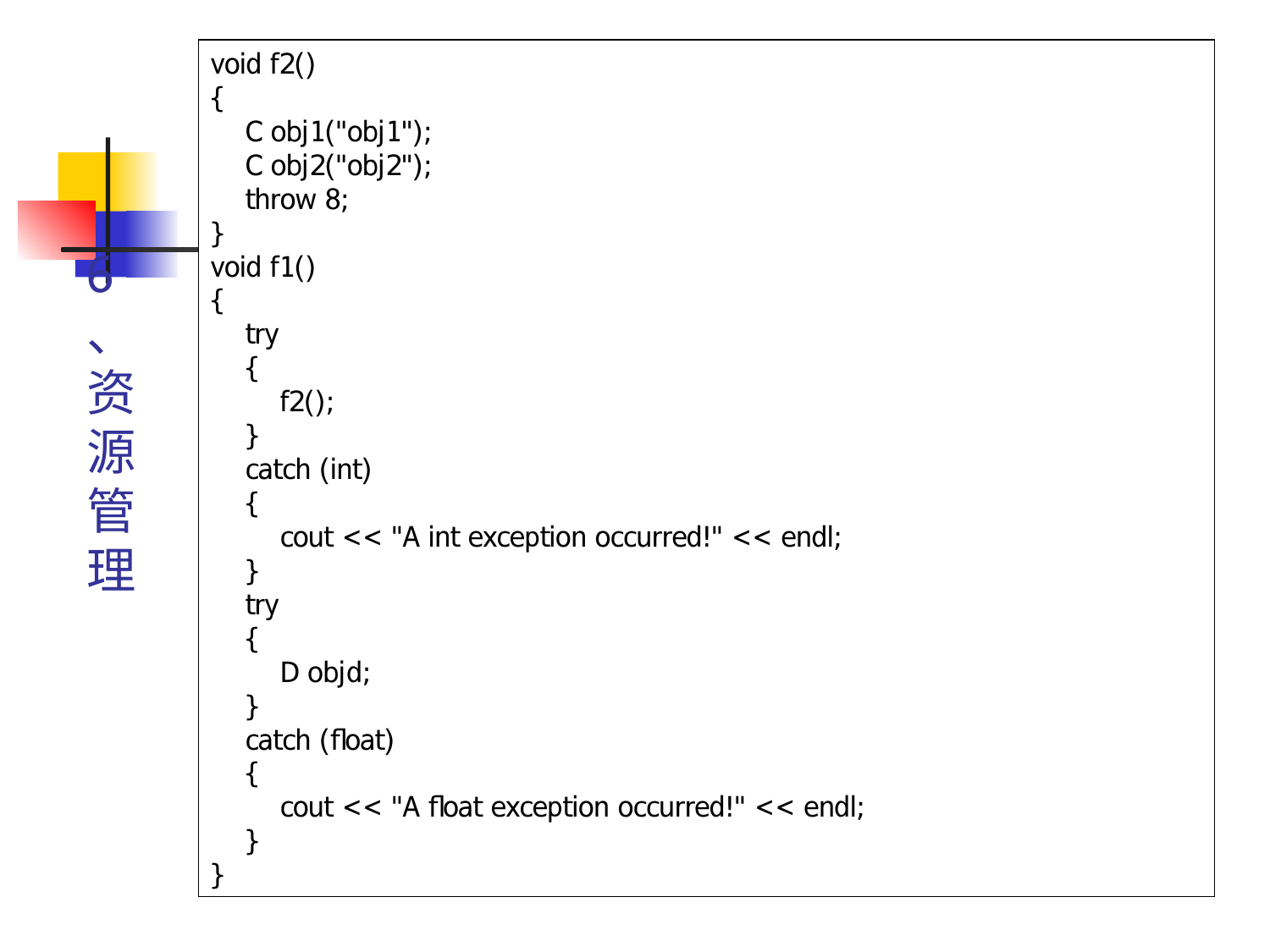

void f2()
{
    C obj1("obj1");
    C obj2("obj2");
    throw 8;
}
void f1()
{
    try
    {
        f2();
    }
    catch (int)
    {
        cout << "A int exception occurred!" << endl;
    }
    try
    {
        D objd;
    }
    catch (float)
    {
        cout << "A float exception occurred!" << endl;
    }
}

6、资源管理